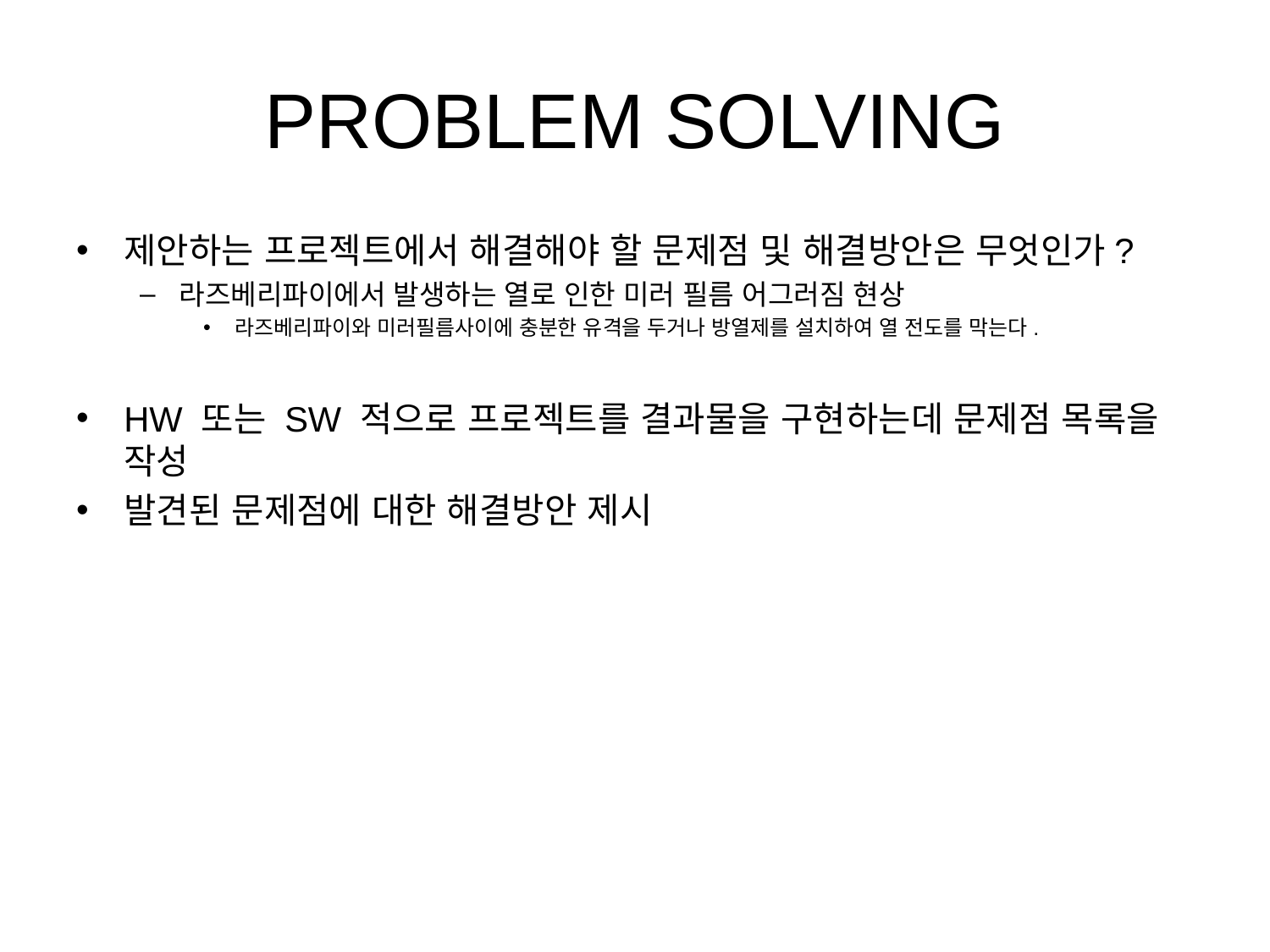

# PROBLEM SOLVING
제안하는 프로젝트에서 해결해야 할 문제점 및 해결방안은 무엇인가?
라즈베리파이에서 발생하는 열로 인한 미러 필름 어그러짐 현상
라즈베리파이와 미러필름사이에 충분한 유격을 두거나 방열제를 설치하여 열 전도를 막는다.

HW 또는 SW 적으로 프로젝트를 결과물을 구현하는데 문제점 목록을 작성
발견된 문제점에 대한 해결방안 제시